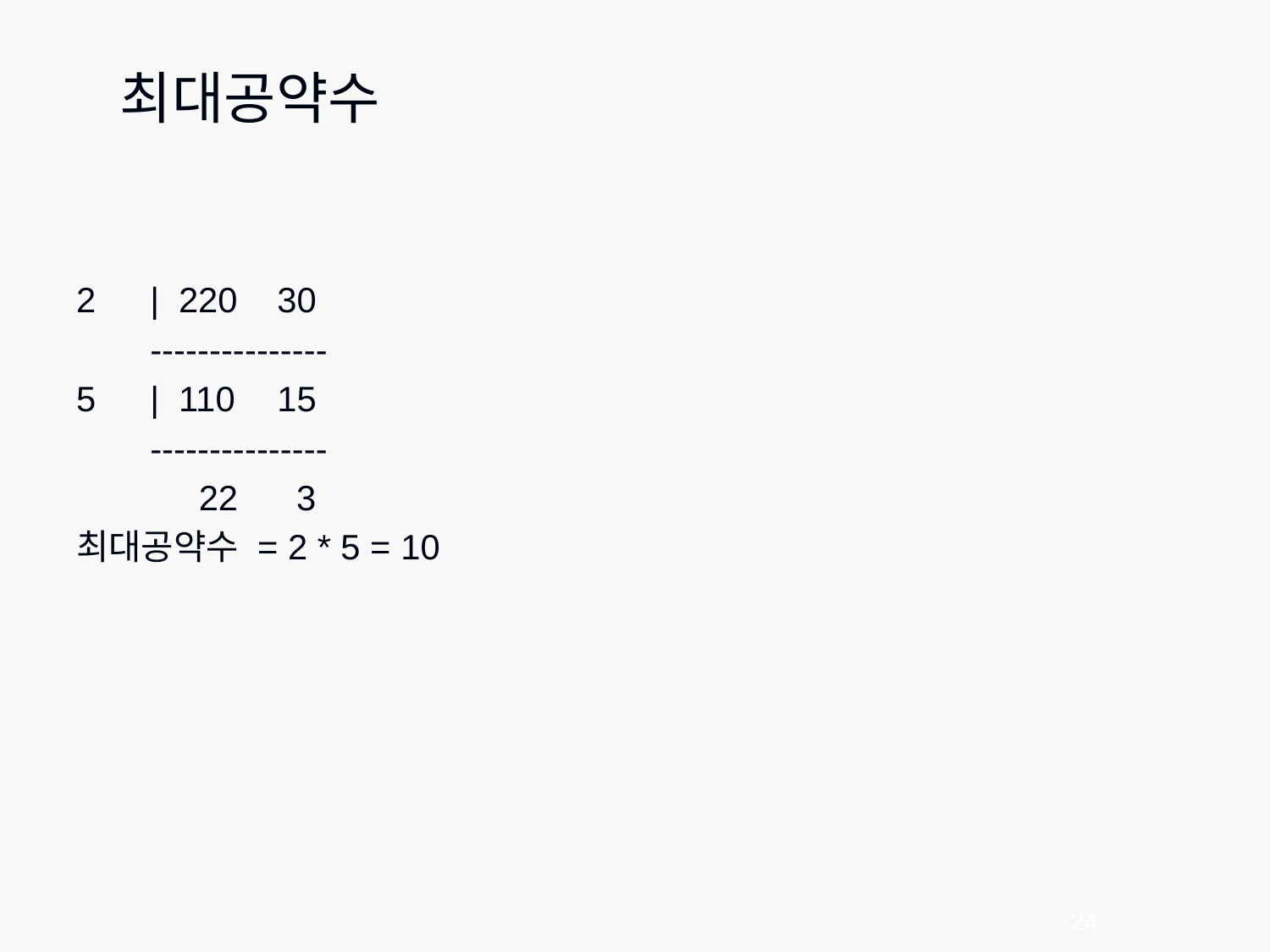

최대공약수

2	|  220	30
	---------------
5	|  110	15
	---------------
	     22	  3
최대공약수 = 2 * 5 = 10

24